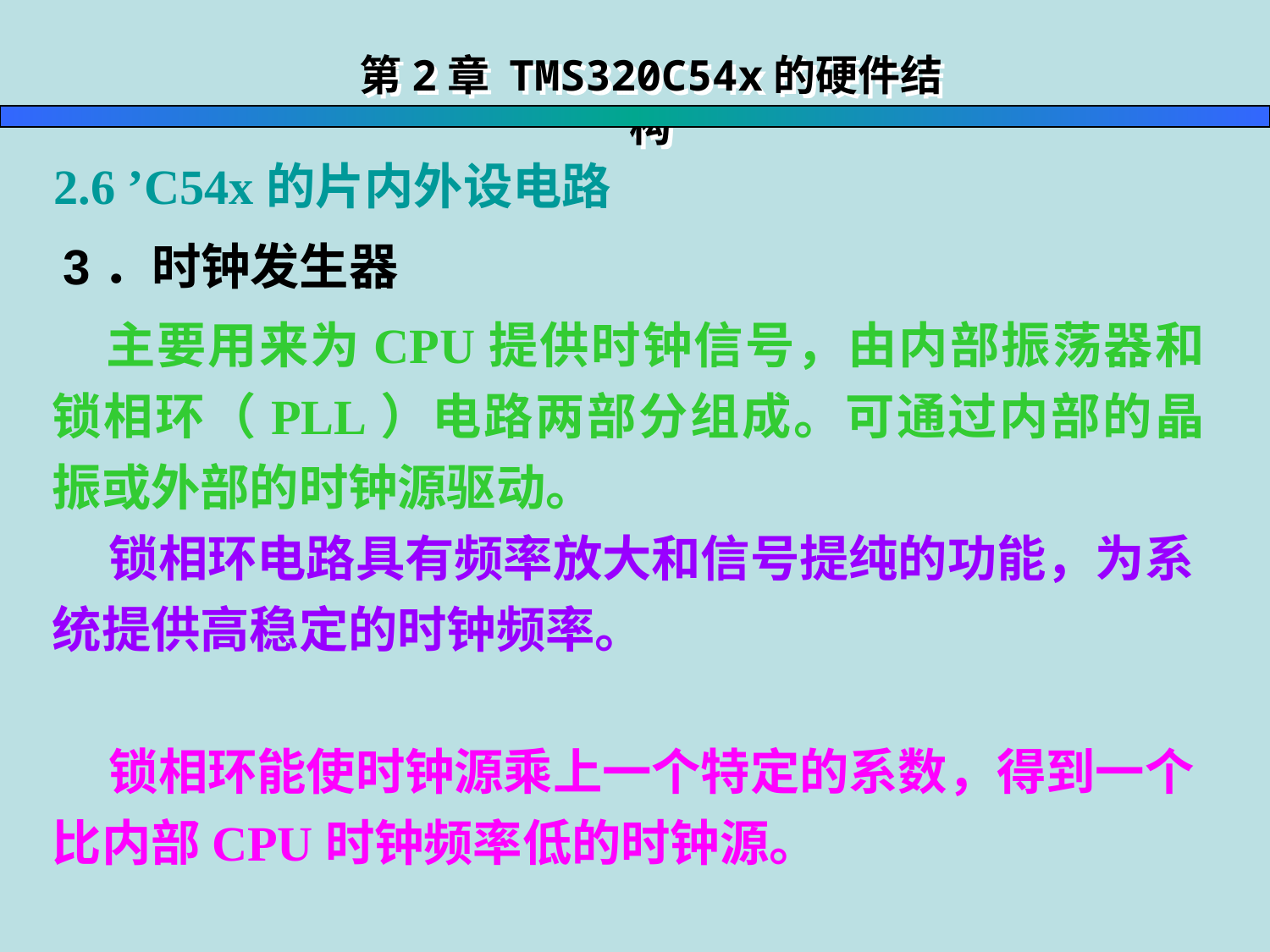

第2章 TMS320C54x的硬件结构

 2.6 ’C54x的片内外设电路
3．时钟发生器
   主要用来为CPU提供时钟信号，由内部振荡器和锁相环（PLL）电路两部分组成。可通过内部的晶振或外部的时钟源驱动。
    锁相环电路具有频率放大和信号提纯的功能，为系统提供高稳定的时钟频率。

    锁相环能使时钟源乘上一个特定的系数，得到一个比内部CPU时钟频率低的时钟源。
112